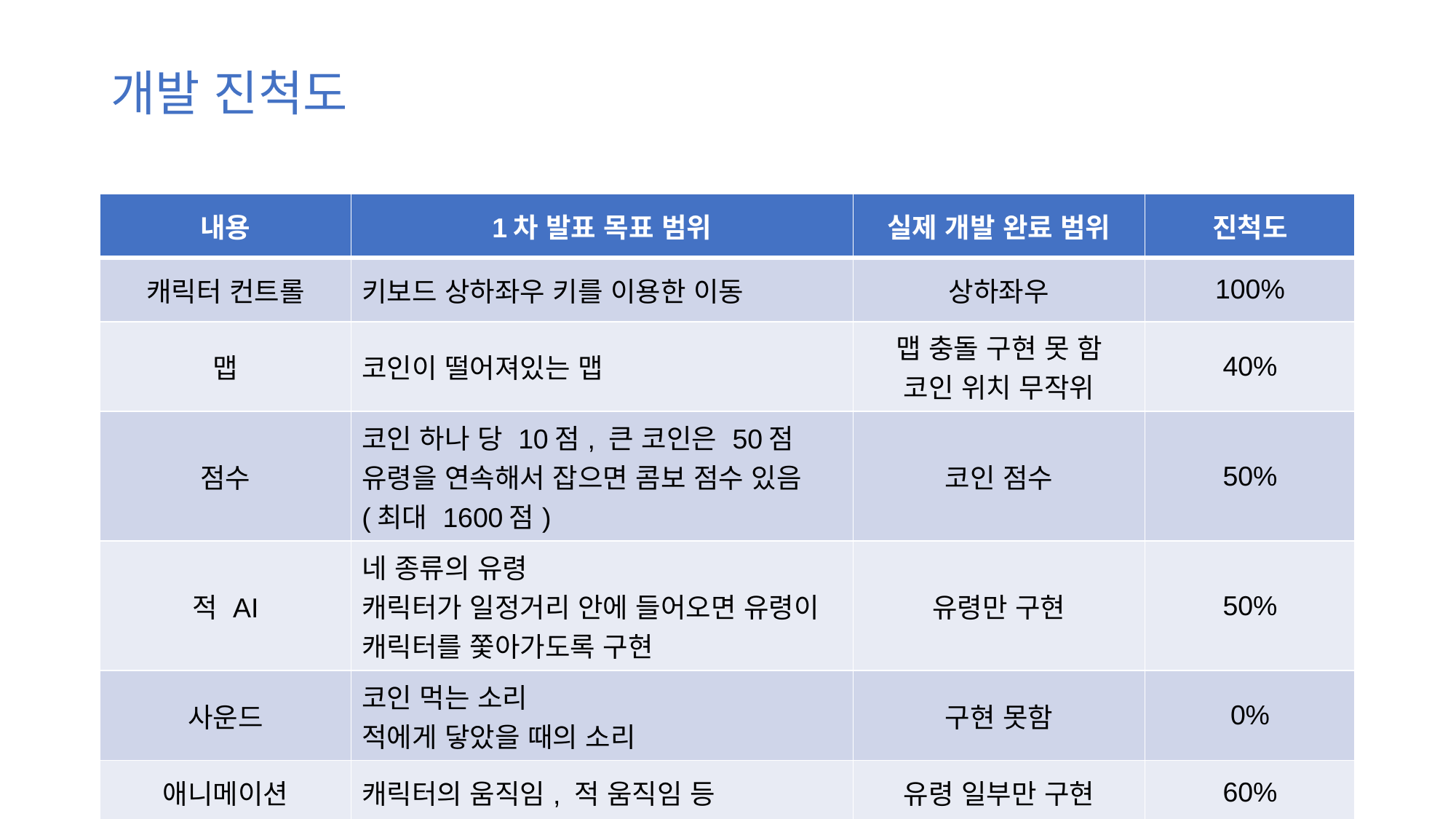

# 개발 진척도
| 내용 | 1차 발표 목표 범위 | 실제 개발 완료 범위 | 진척도 |
| --- | --- | --- | --- |
| 캐릭터 컨트롤 | 키보드 상하좌우 키를 이용한 이동 | 상하좌우 | 100% |
| 맵 | 코인이 떨어져있는 맵 | 맵 충돌 구현 못 함 코인 위치 무작위 | 40% |
| 점수 | 코인 하나 당 10점, 큰 코인은 50점 유령을 연속해서 잡으면 콤보 점수 있음(최대 1600점) | 코인 점수 | 50% |
| 적 AI | 네 종류의 유령 캐릭터가 일정거리 안에 들어오면 유령이 캐릭터를 쫓아가도록 구현 | 유령만 구현 | 50% |
| 사운드 | 코인 먹는 소리 적에게 닿았을 때의 소리 | 구현 못함 | 0% |
| 애니메이션 | 캐릭터의 움직임, 적 움직임 등 | 유령 일부만 구현 | 60% |